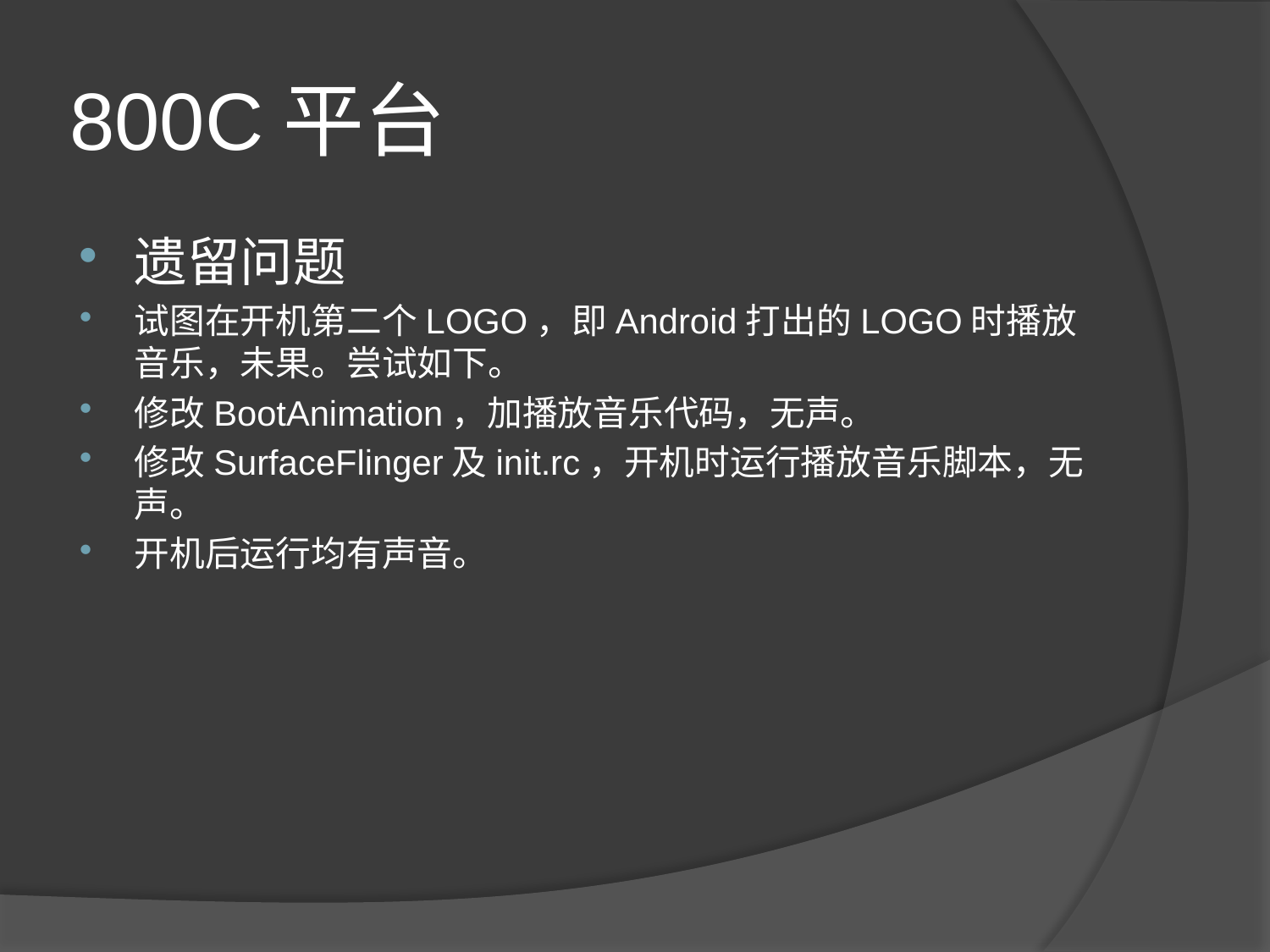

# 800C平台
遗留问题
试图在开机第二个LOGO，即Android打出的LOGO时播放音乐，未果。尝试如下。
修改BootAnimation，加播放音乐代码，无声。
修改SurfaceFlinger及init.rc，开机时运行播放音乐脚本，无声。
开机后运行均有声音。